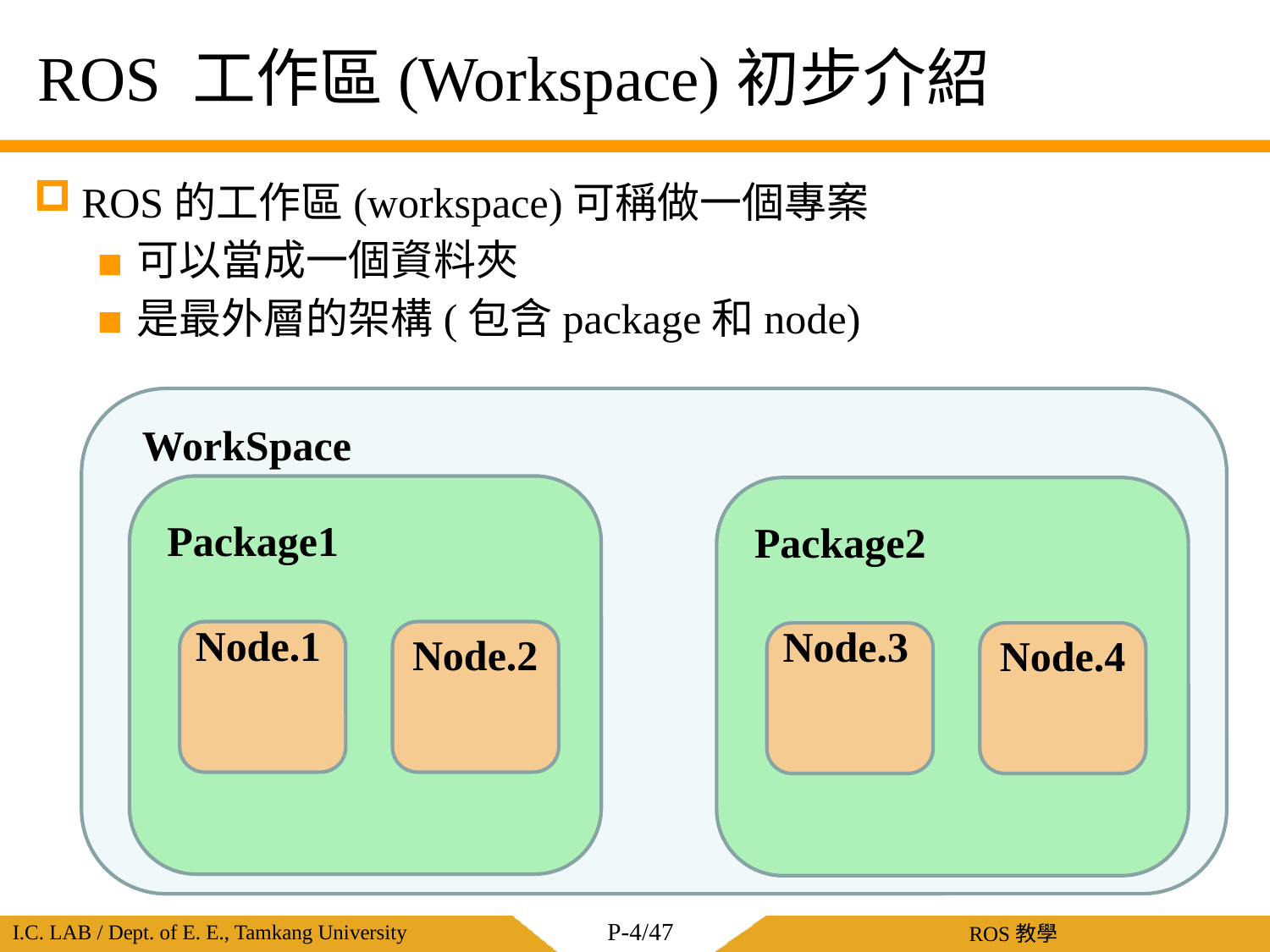

# ROS 工作區(Workspace)初步介紹
ROS的工作區(workspace)可稱做一個專案
可以當成一個資料夾
是最外層的架構(包含package和node)

WorkSpace

Package1
Package2
Node.1
Node.3

Node.2

Node.4